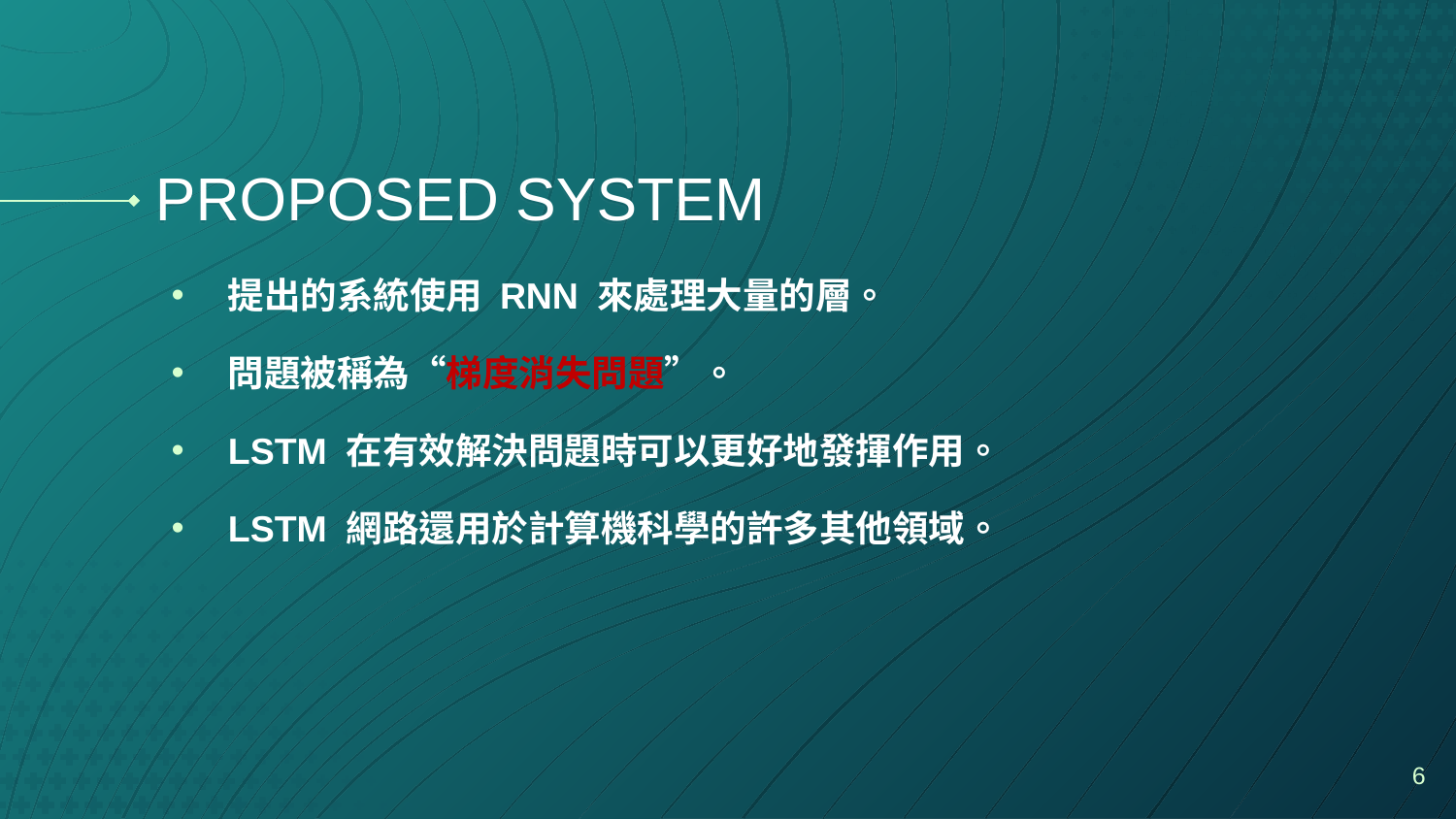

# PROPOSED SYSTEM
提出的系統使用 RNN 來處理大量的層。
問題被稱為“梯度消失問題”。
LSTM 在有效解決問題時可以更好地發揮作用。
LSTM 網路還用於計算機科學的許多其他領域。
6